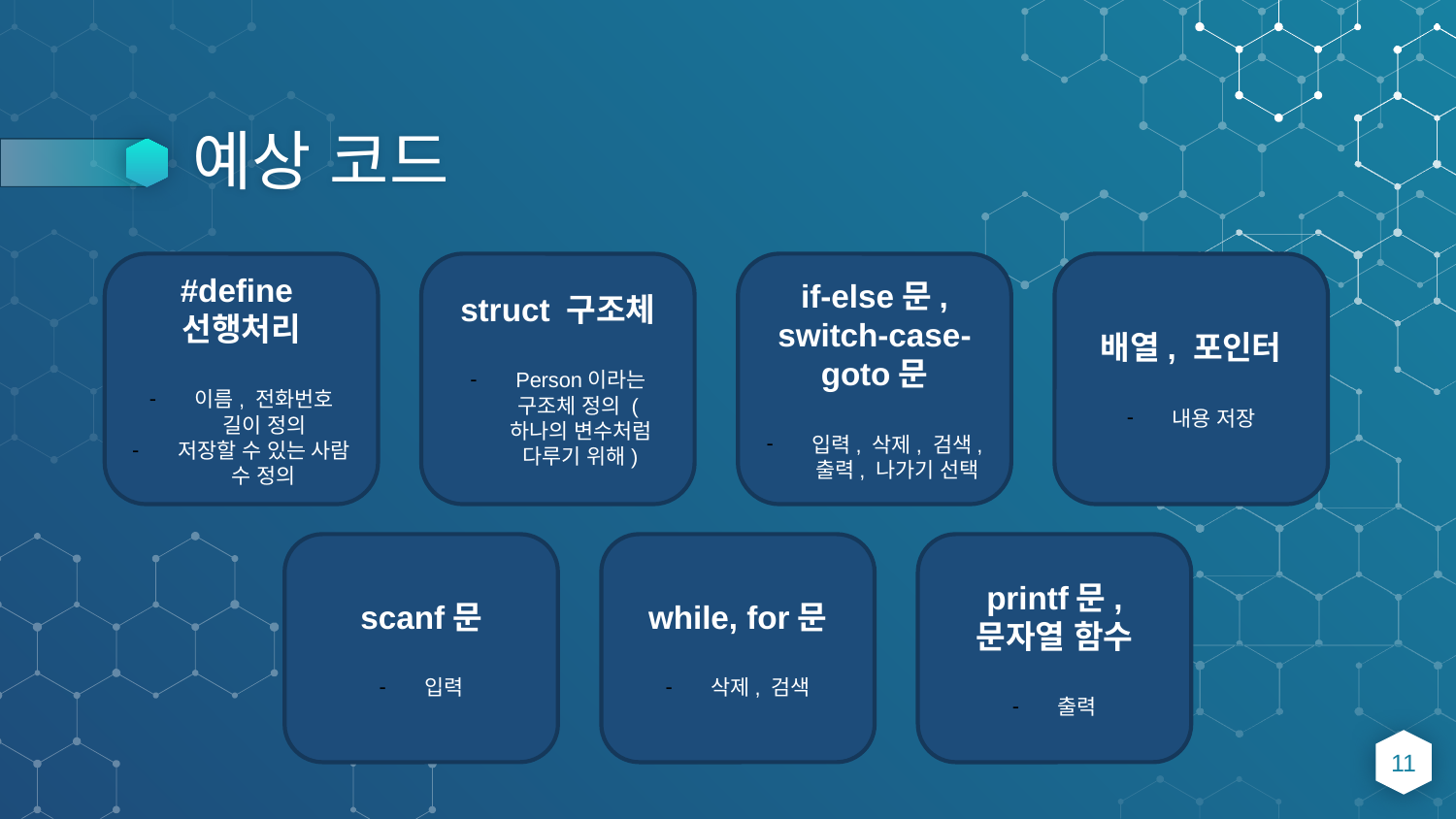

# 예상 코드
#define
선행처리

이름, 전화번호 길이 정의
저장할 수 있는 사람 수 정의
if-else문, switch-case-goto문

입력, 삭제, 검색, 출력, 나가기 선택
배열, 포인터

내용 저장
struct 구조체

Person이라는 구조체 정의 (하나의 변수처럼 다루기 위해)
scanf문

입력
while, for문

삭제, 검색
printf문, 문자열 함수

출력
11